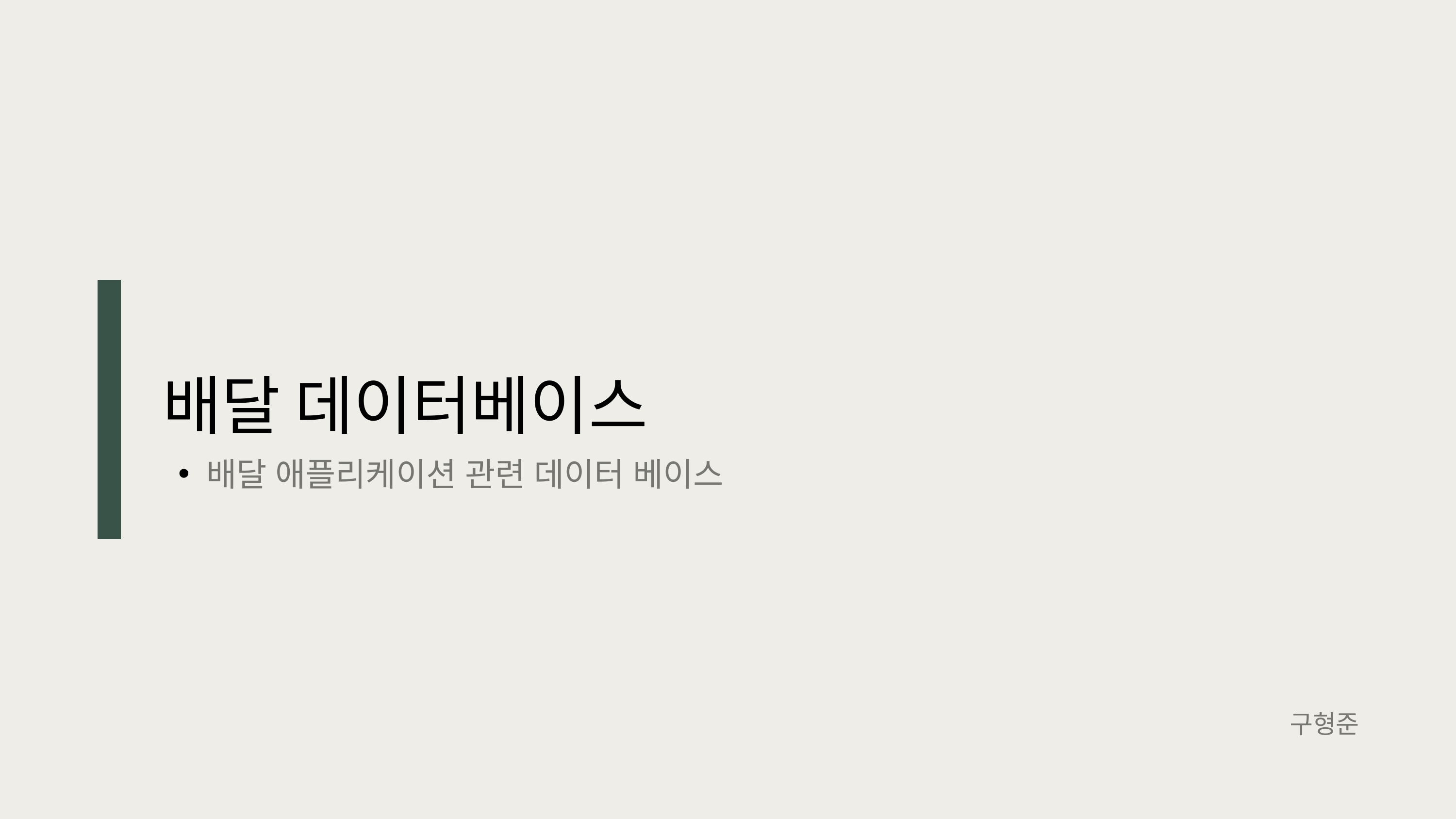

배달 데이터베이스
배달 애플리케이션 관련 데이터 베이스
구형준